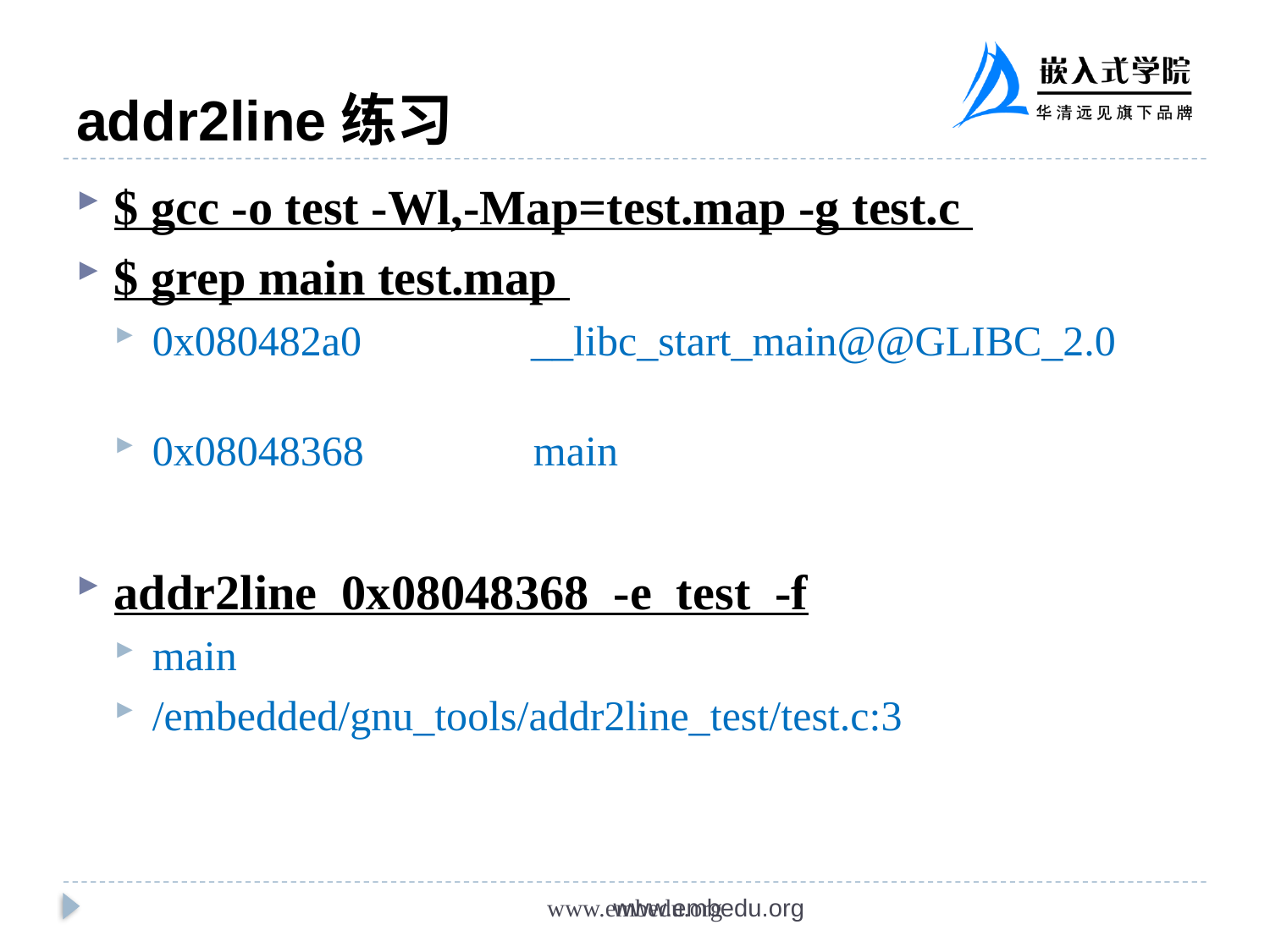

# addr2line练习
$ gcc -o test -Wl,-Map=test.map -g test.c
$ grep main test.map
0x080482a0                __libc_start_main@@GLIBC_2.0
0x08048368                main

addr2line  0x08048368  -e  test  -f
main
/embedded/gnu_tools/addr2line_test/test.c:3
www.embedu.org
www.embedu.org